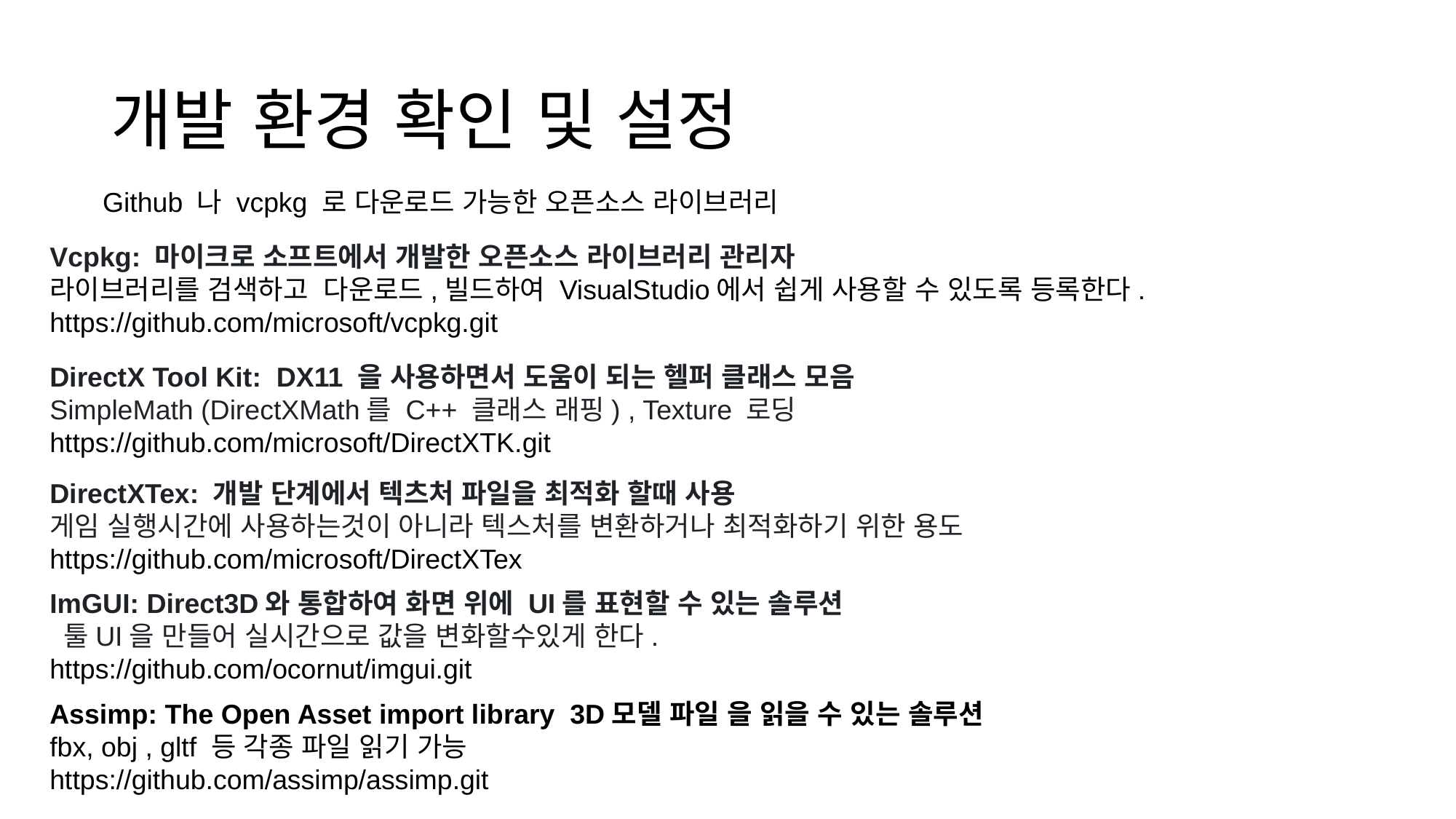

# 개발 환경 확인 및 설정
Github 나 vcpkg 로 다운로드 가능한 오픈소스 라이브러리
Vcpkg: 마이크로 소프트에서 개발한 오픈소스 라이브러리 관리자
라이브러리를 검색하고  다운로드,빌드하여 VisualStudio에서 쉽게 사용할 수 있도록 등록한다.
https://github.com/microsoft/vcpkg.git
DirectX Tool Kit:  DX11 을 사용하면서 도움이 되는 헬퍼 클래스 모음
SimpleMath (DirectXMath를 C++ 클래스 래핑) , Texture 로딩
https://github.com/microsoft/DirectXTK.git
DirectXTex: 개발 단계에서 텍츠처 파일을 최적화 할때 사용
게임 실행시간에 사용하는것이 아니라 텍스처를 변환하거나 최적화하기 위한 용도
https://github.com/microsoft/DirectXTex
ImGUI: Direct3D와 통합하여 화면 위에 UI를 표현할 수 있는 솔루션
 툴UI을 만들어 실시간으로 값을 변화할수있게 한다.
https://github.com/ocornut/imgui.git
Assimp: The Open Asset import library  3D모델 파일 을 읽을 수 있는 솔루션
fbx, obj , gltf 등 각종 파일 읽기 가능
https://github.com/assimp/assimp.git